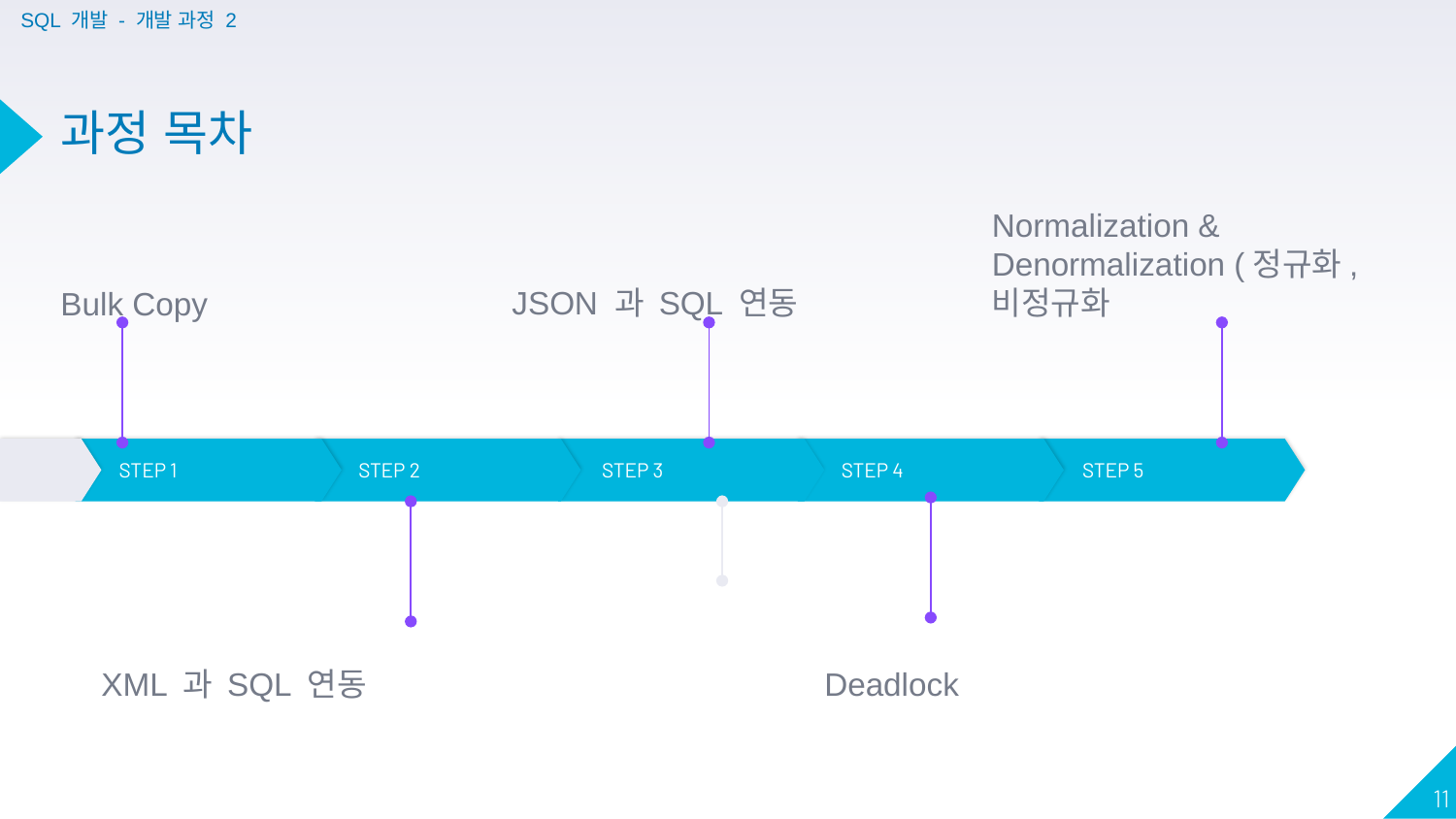

# SQL 개발 - 개발 과정 2
과정 목차
JSON 과 SQL 연동
Bulk Copy
Normalization & Denormalization (정규화, 비정규화

STEP 1
STEP 2
STEP 3
STEP 4
STEP 5
XML 과 SQL 연동
Deadlock
11